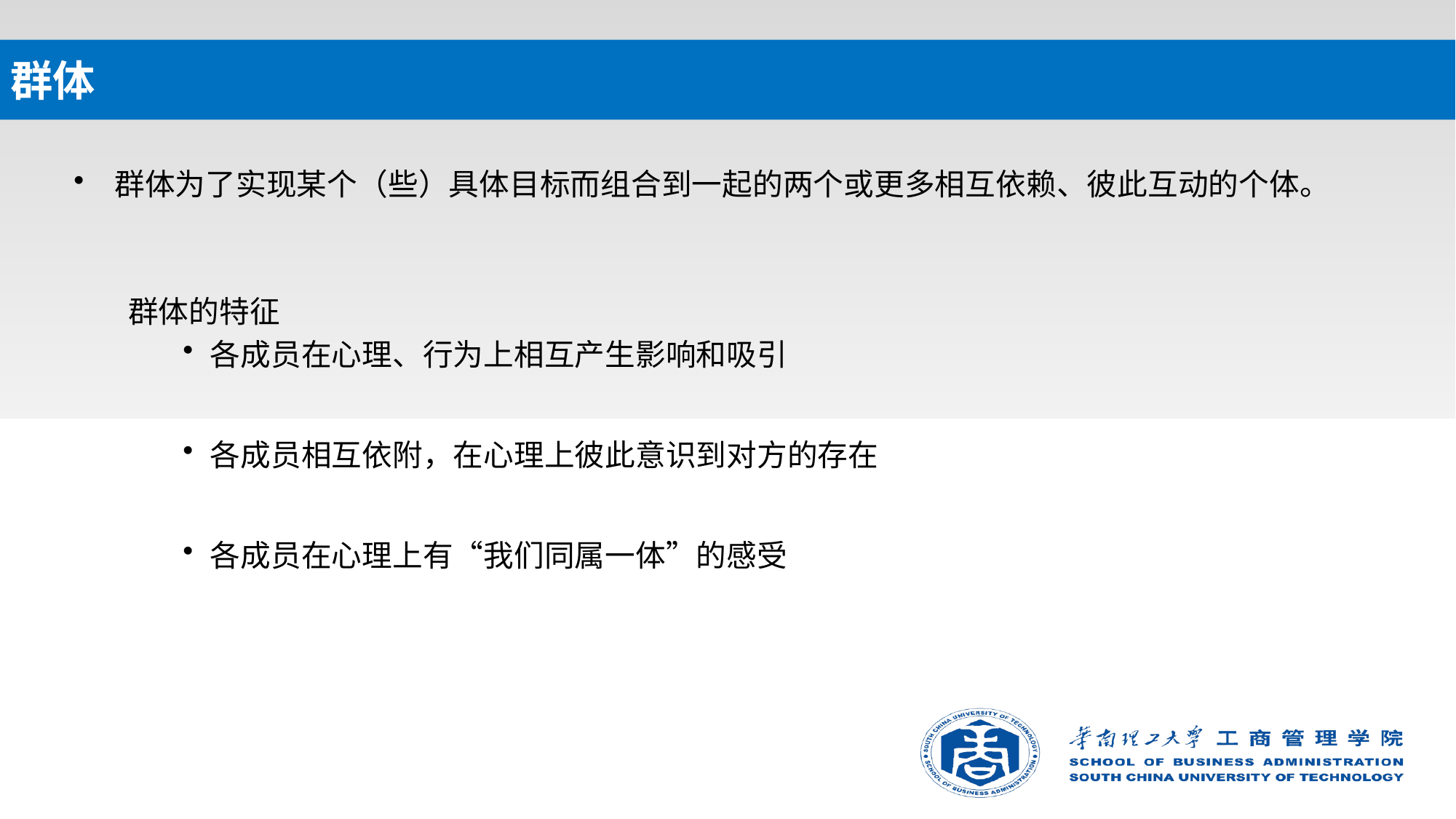

# 群体
群体为了实现某个（些）具体目标而组合到一起的两个或更多相互依赖、彼此互动的个体。

群体的特征
各成员在心理、行为上相互产生影响和吸引

各成员相互依附，在心理上彼此意识到对方的存在

各成员在心理上有“我们同属一体”的感受